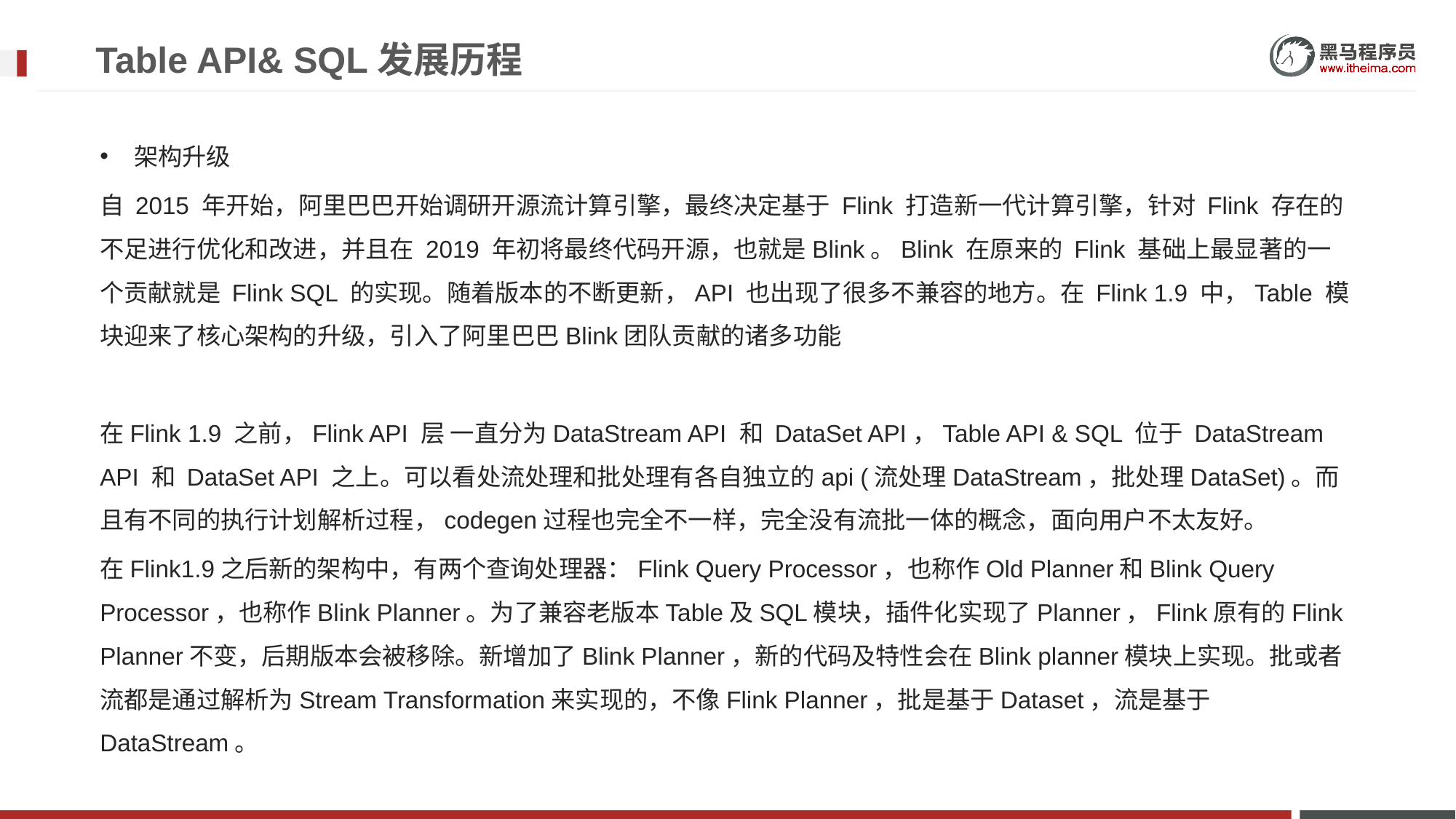

# Table API& SQL发展历程
架构升级
自 2015 年开始，阿里巴巴开始调研开源流计算引擎，最终决定基于 Flink 打造新一代计算引擎，针对 Flink 存在的不足进行优化和改进，并且在 2019 年初将最终代码开源，也就是Blink。Blink 在原来的 Flink 基础上最显著的一个贡献就是 Flink SQL 的实现。随着版本的不断更新，API 也出现了很多不兼容的地方。在 Flink 1.9 中，Table 模块迎来了核心架构的升级，引入了阿里巴巴Blink团队贡献的诸多功能

在Flink 1.9 之前，Flink API 层 一直分为DataStream API 和 DataSet API，Table API & SQL 位于 DataStream API 和 DataSet API 之上。可以看处流处理和批处理有各自独立的api (流处理DataStream，批处理DataSet)。而且有不同的执行计划解析过程，codegen过程也完全不一样，完全没有流批一体的概念，面向用户不太友好。
在Flink1.9之后新的架构中，有两个查询处理器：Flink Query Processor，也称作Old Planner和Blink Query Processor，也称作Blink Planner。为了兼容老版本Table及SQL模块，插件化实现了Planner，Flink原有的Flink Planner不变，后期版本会被移除。新增加了Blink Planner，新的代码及特性会在Blink planner模块上实现。批或者流都是通过解析为Stream Transformation来实现的，不像Flink Planner，批是基于Dataset，流是基于DataStream。